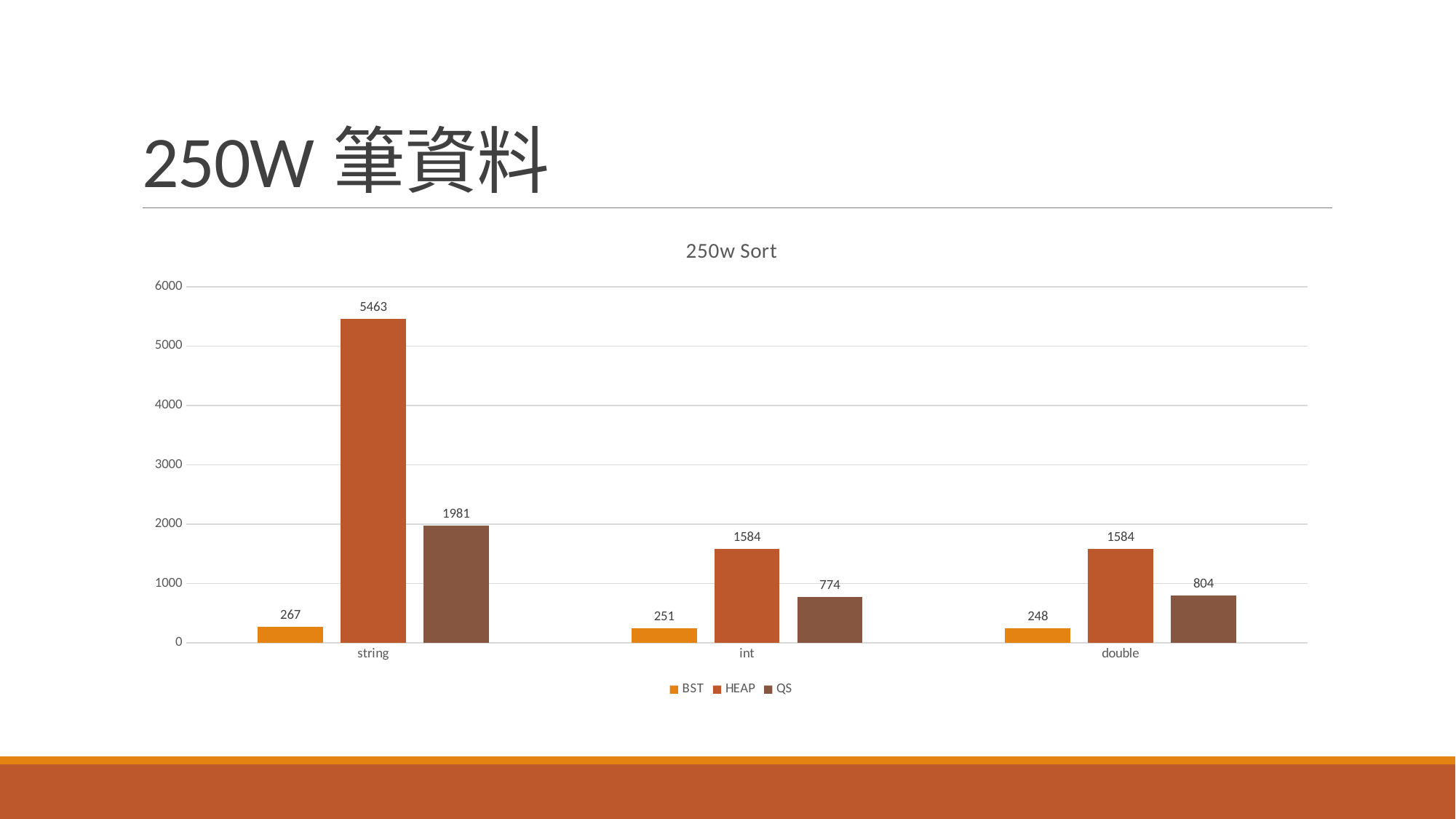

# 250W筆資料

### Chart: 250w Sort

| Category | BST | HEAP | QS |
|---|---|---|---|
| string | 267.0 | 5463.0 | 1981.0 |
| int | 251.0 | 1584.0 | 774.0 |
| double | 248.0 | 1584.0 | 804.0 |